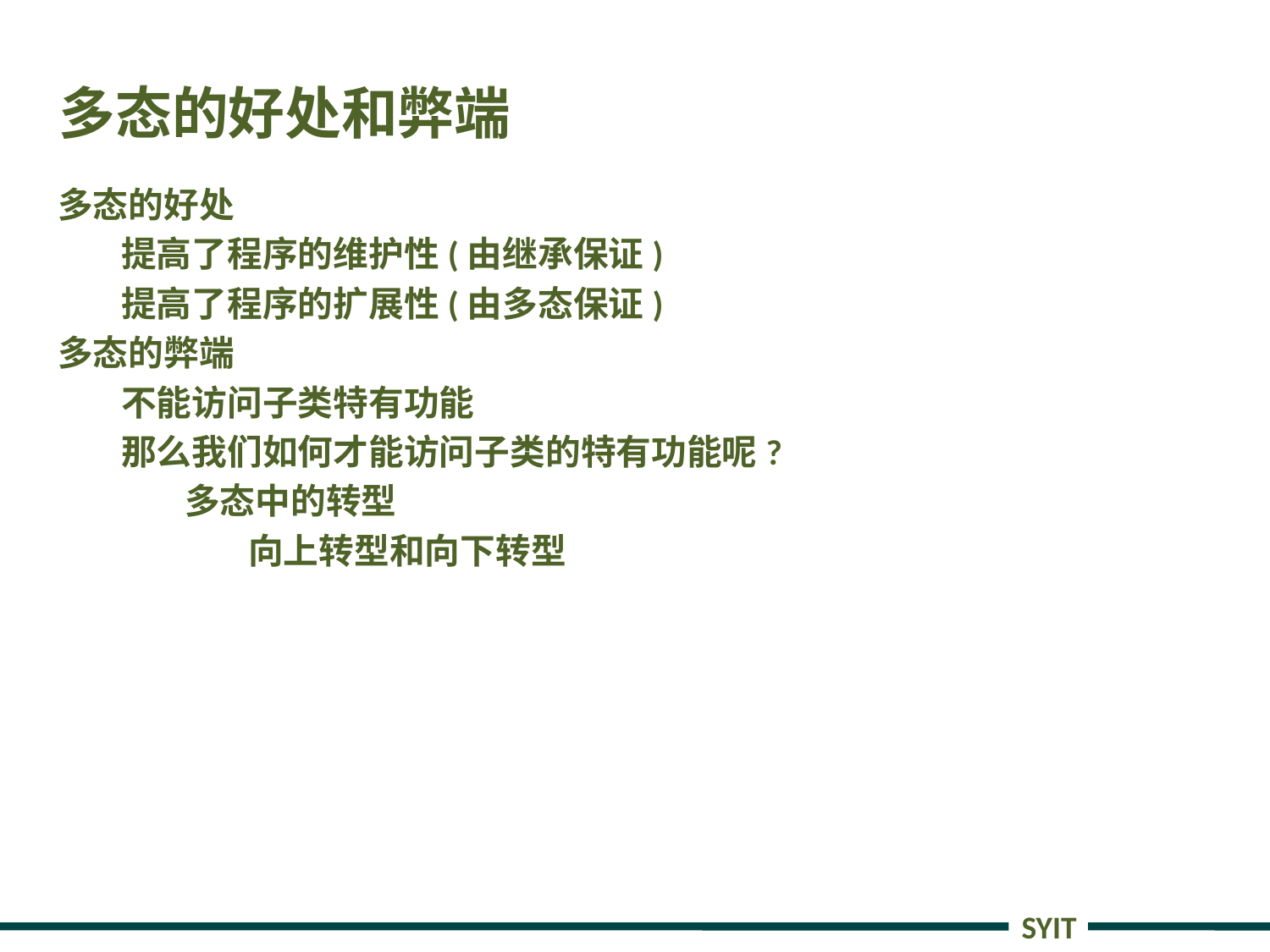

# 多态的好处和弊端
多态的好处
提高了程序的维护性(由继承保证)
提高了程序的扩展性(由多态保证)
多态的弊端
不能访问子类特有功能
那么我们如何才能访问子类的特有功能呢?
多态中的转型
向上转型和向下转型
SYIT